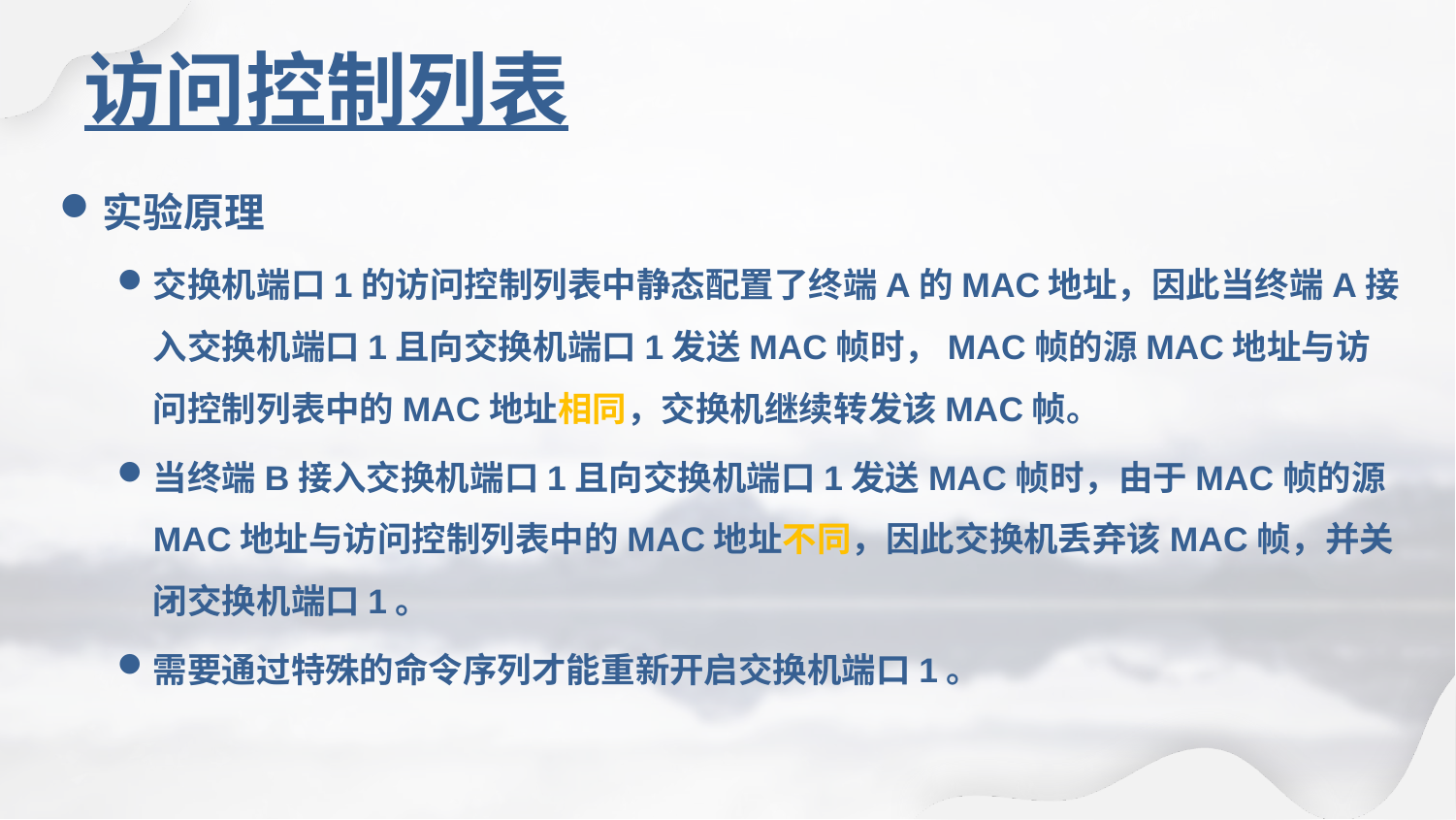

# 访问控制列表
实验原理
交换机端口1的访问控制列表中静态配置了终端A的MAC地址，因此当终端A接入交换机端口1且向交换机端口1发送MAC帧时，MAC帧的源MAC地址与访问控制列表中的MAC地址相同，交换机继续转发该MAC帧。
当终端B接入交换机端口1且向交换机端口1发送MAC帧时，由于MAC帧的源MAC地址与访问控制列表中的MAC地址不同，因此交换机丢弃该MAC帧，并关闭交换机端口1。
需要通过特殊的命令序列才能重新开启交换机端口1。